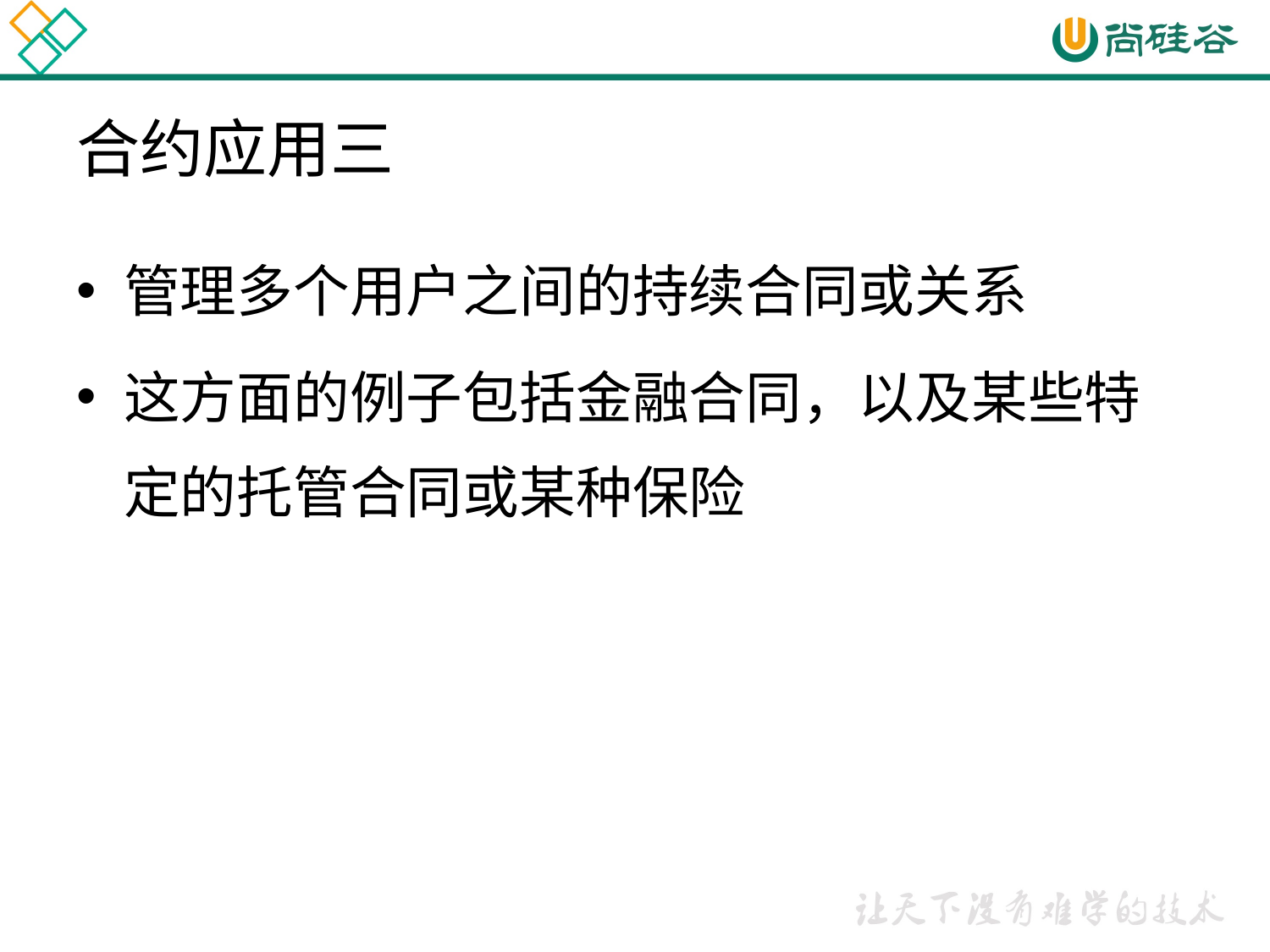

# 合约应用三
管理多个用户之间的持续合同或关系
这方面的例子包括金融合同，以及某些特定的托管合同或某种保险